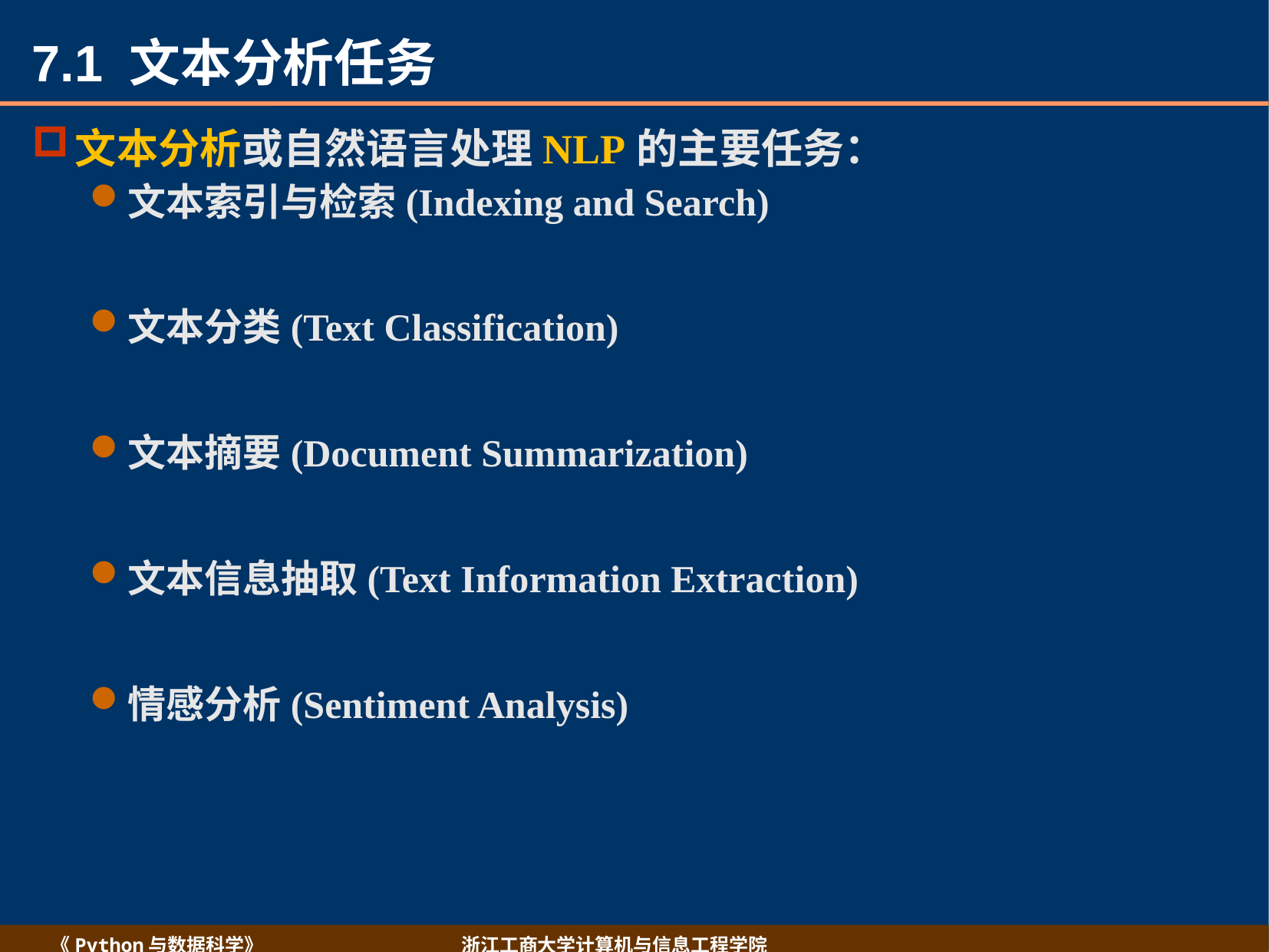

# 7.1 文本分析任务
文本分析或自然语言处理NLP的主要任务：
文本索引与检索(Indexing and Search)

文本分类(Text Classification)

文本摘要(Document Summarization)

文本信息抽取(Text Information Extraction)

情感分析(Sentiment Analysis)